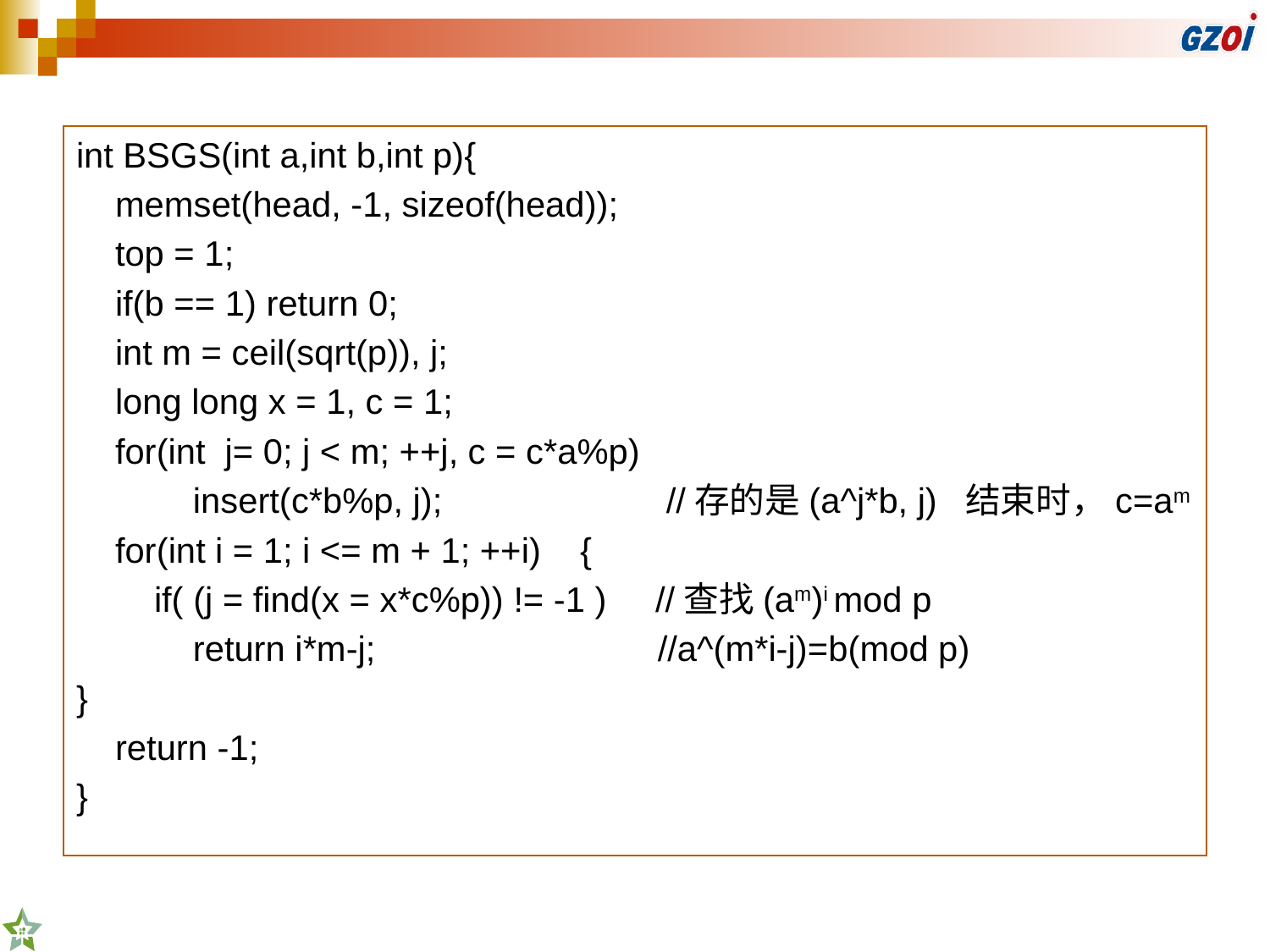

int BSGS(int a,int b,int p){
    memset(head, -1, sizeof(head));
    top = 1;
    if(b == 1) return 0;
    int m = ceil(sqrt(p)), j;
    long long x = 1, c = 1;
    for(int  j= 0; j < m; ++j, c = c*a%p)
            insert(c*b%p, j);                       //存的是(a^j*b, j)  结束时，c=am
    for(int i = 1; i <= m + 1; ++i)    {
        if( (j = find(x = x*c%p)) != -1 )     //查找(am)i mod p
            return i*m-j;                             //a^(m*i-j)=b(mod p)
}
    return -1;
}